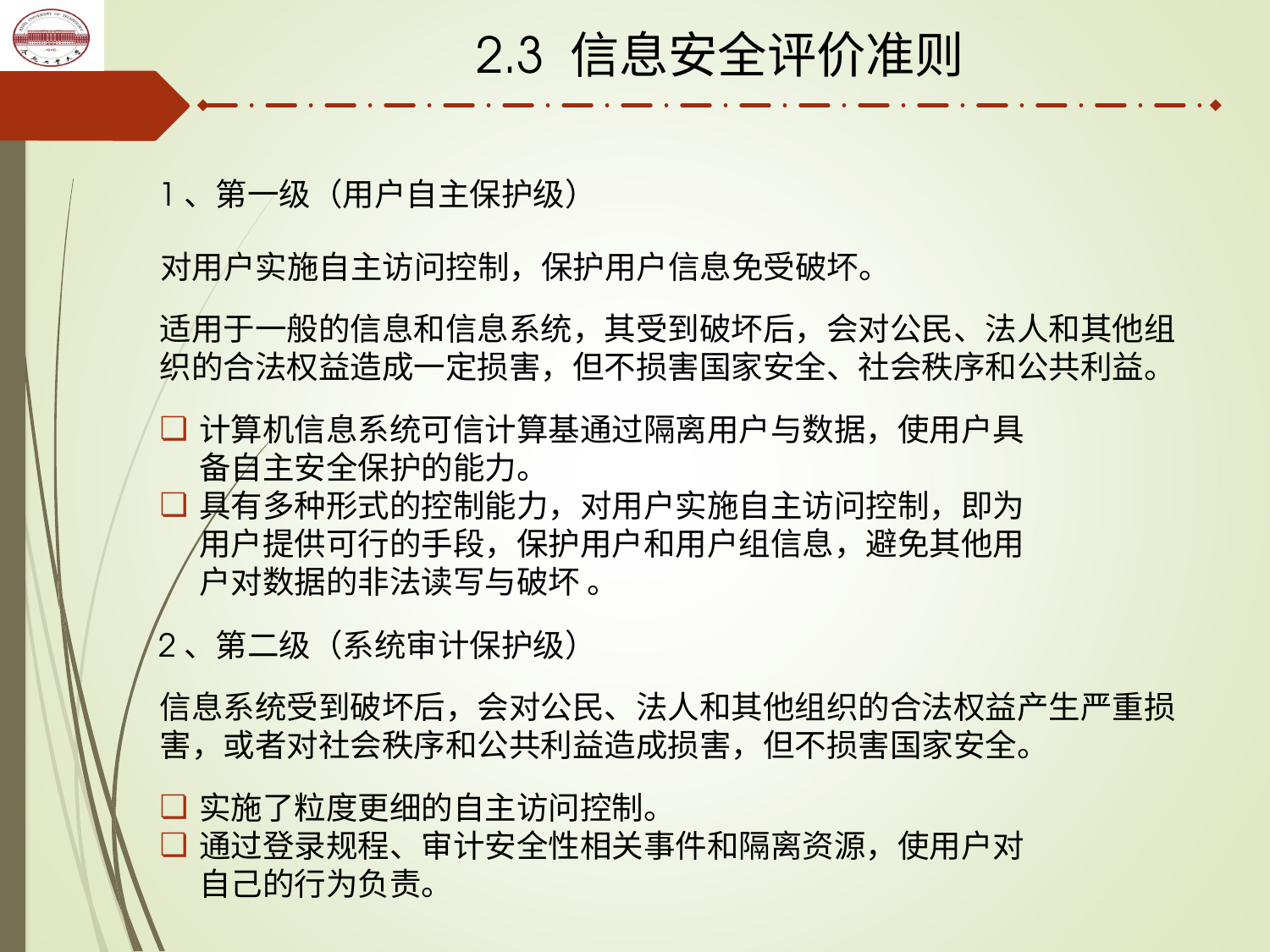

2.3 信息安全评价准则
1、第一级（用户自主保护级）
对用户实施自主访问控制，保护用户信息免受破坏。
适用于一般的信息和信息系统，其受到破坏后，会对公民、法人和其他组织的合法权益造成一定损害，但不损害国家安全、社会秩序和公共利益。
计算机信息系统可信计算基通过隔离用户与数据，使用户具备自主安全保护的能力。
具有多种形式的控制能力，对用户实施自主访问控制，即为用户提供可行的手段，保护用户和用户组信息，避免其他用户对数据的非法读写与破坏 。
2、第二级（系统审计保护级）
信息系统受到破坏后，会对公民、法人和其他组织的合法权益产生严重损害，或者对社会秩序和公共利益造成损害，但不损害国家安全。
实施了粒度更细的自主访问控制。
通过登录规程、审计安全性相关事件和隔离资源，使用户对自己的行为负责。